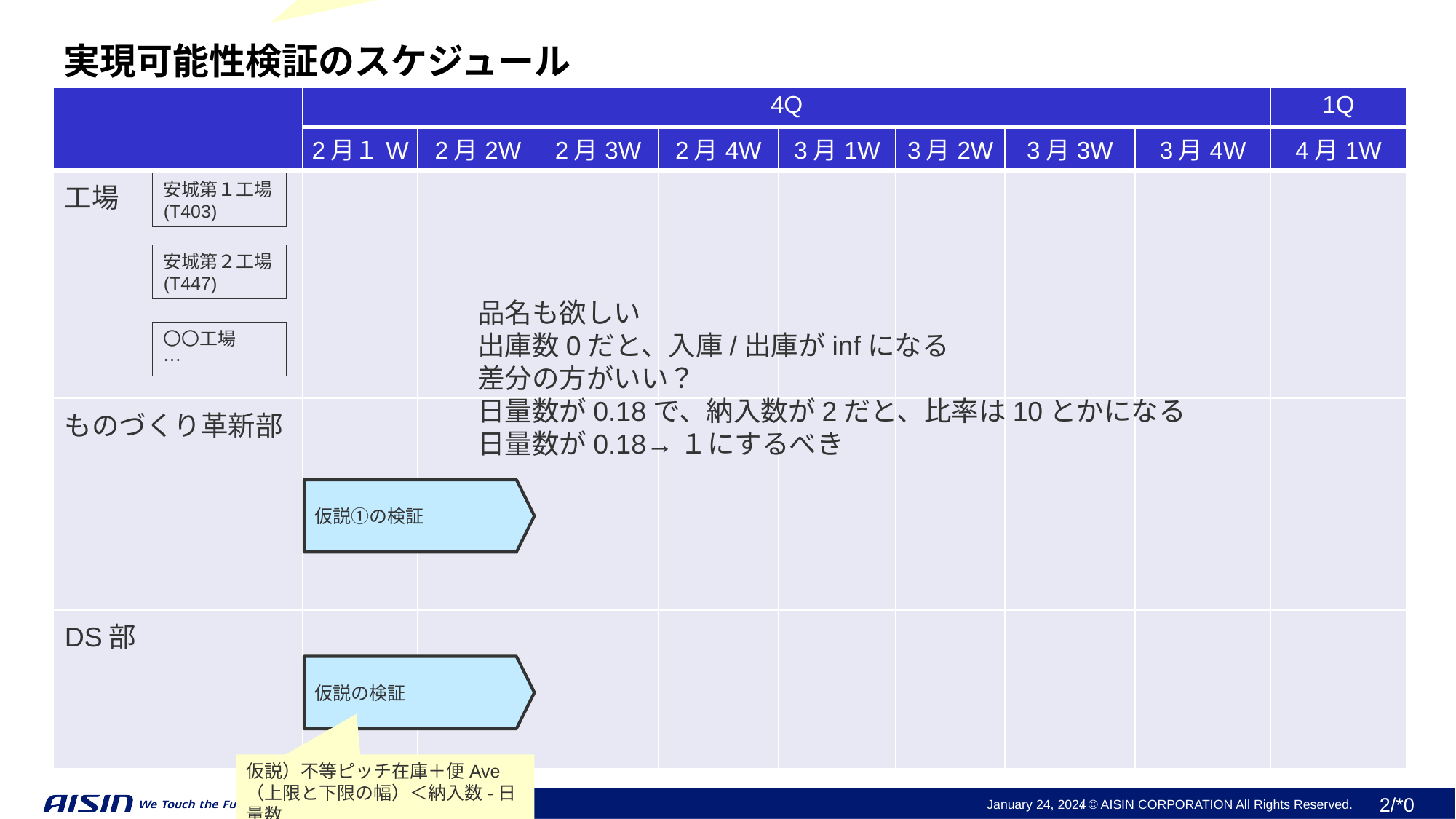

在庫過多、在庫欠品、リードタイム全部やるのは厳しいので、どれか１つに絞りませんか？
実現可能性検証のスケジュール
|  | 4Q |  |  |  | 202X年度（203X年度？） |  |  |  | 1Q |
| --- | --- | --- | --- | --- | --- | --- | --- | --- | --- |
|  | 2月１W | 2月2W | 2月3W | 2月4W | 3月1W | 3月2W | 3月3W | 3月4W | 4月1W |
| 工場 |  |  |  |  |  |  |  |  |  |
| ものづくり革新部 |  |  |  |  |  |  |  |  |  |
| DS部 |  |  |  |  |  |  |  |  |  |

安城第１工場(T403)
安城第２工場
(T447)
品名も欲しい
出庫数0だと、入庫/出庫がinfになる
差分の方がいい？
日量数が0.18で、納入数が2だと、比率は10とかになる
日量数が0.18→１にするべき
〇〇工場
…
仮説①の検証
仮説の検証
仮説）不等ピッチ在庫＋便Ave（上限と下限の幅）＜納入数-日量数
→在庫過多になる
January 24, 2024
仮説）不等ピッチ在庫＋便Ave（上限と下限の幅）＜納入数-日量数
→在庫過多になる